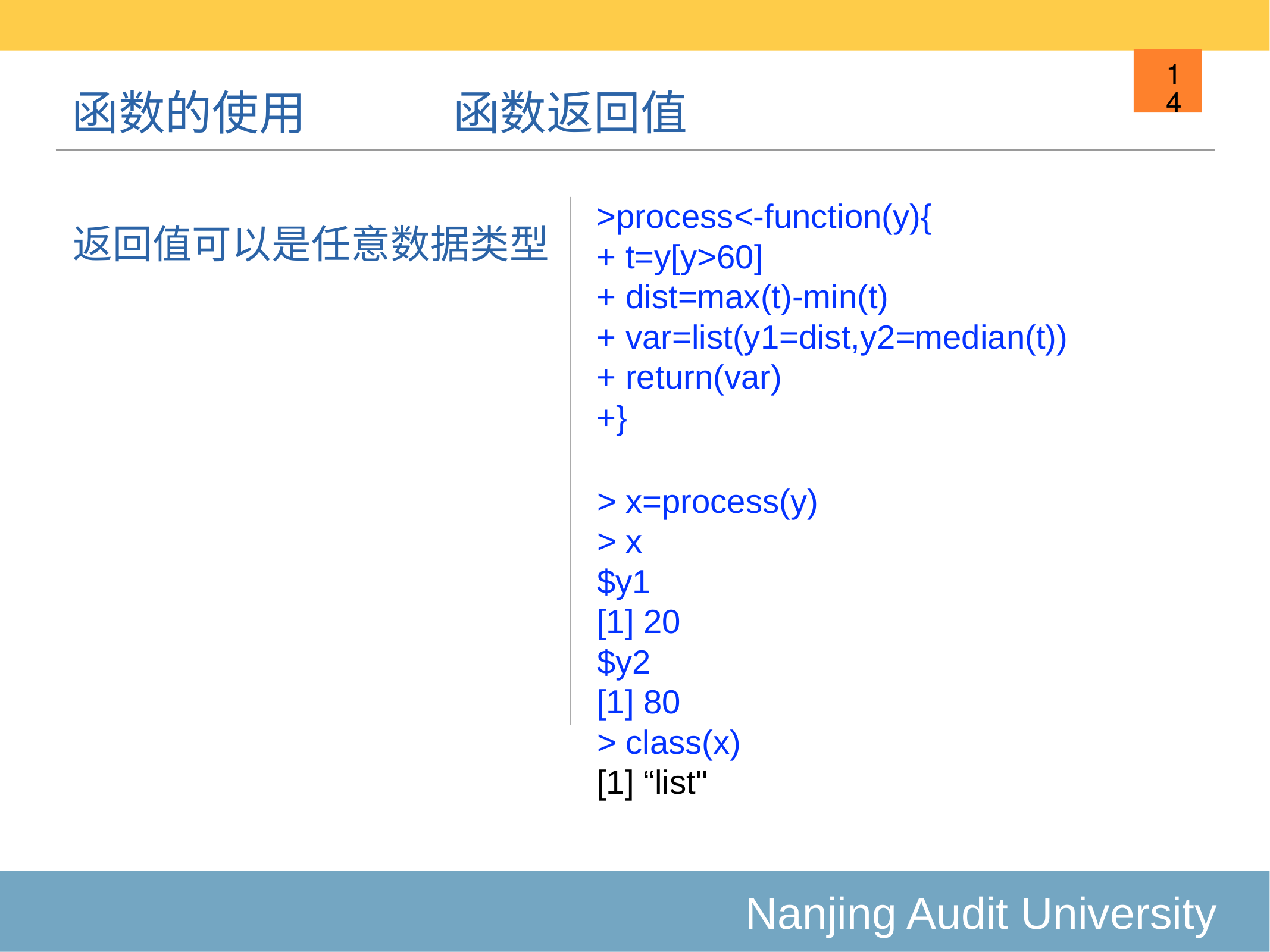

# 函数的使用
函数返回值
14
>process<-function(y){
+ t=y[y>60]
+ dist=max(t)-min(t)
+ var=list(y1=dist,y2=median(t))
+ return(var)
+}
返回值可以是任意数据类型
> x=process(y)
> x
$y1
[1] 20
$y2
[1] 80
> class(x)
[1] “list"